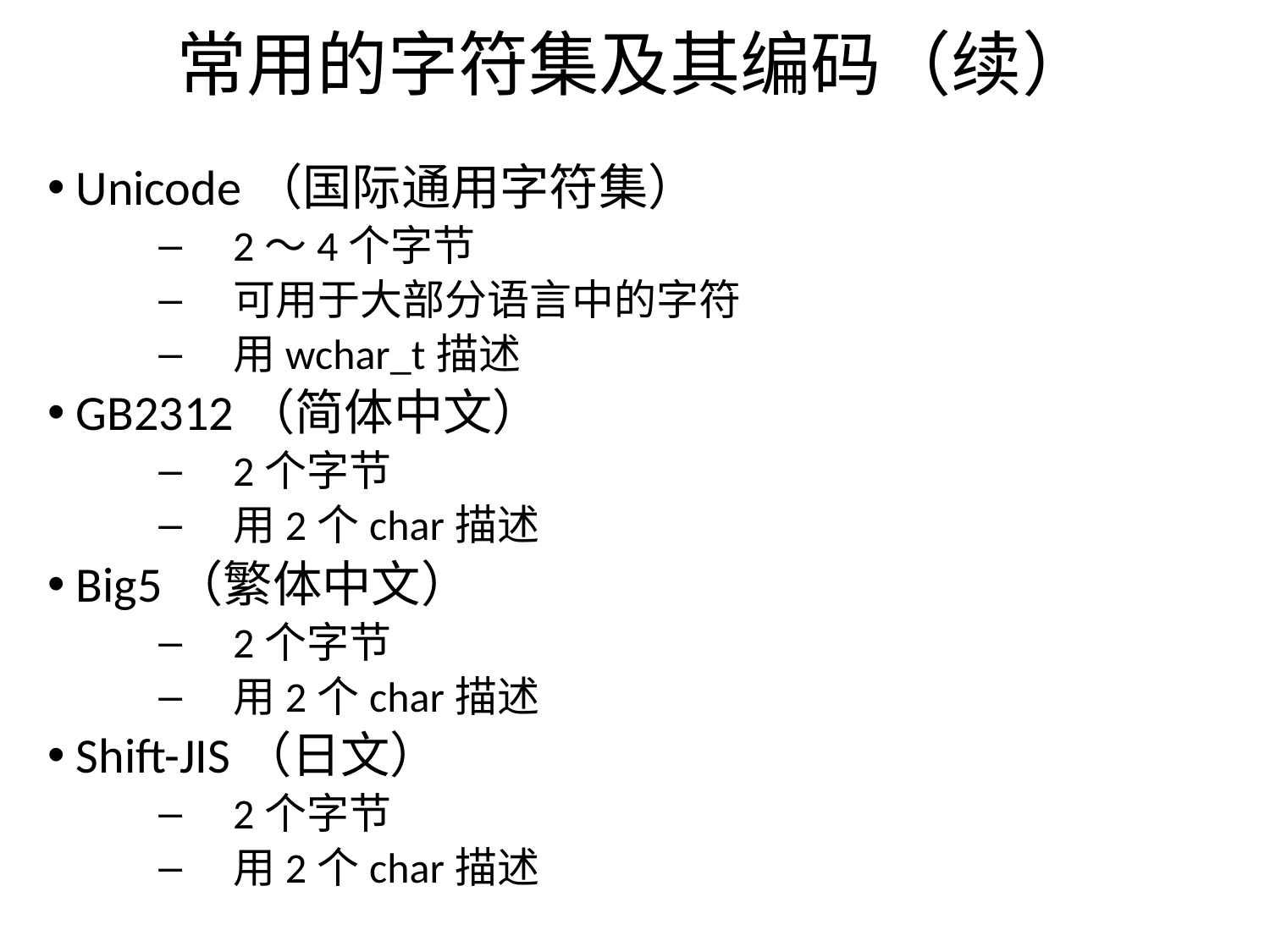

# 常用的字符集及其编码（续）
 Unicode（国际通用字符集）
2～4个字节
可用于大部分语言中的字符
用wchar_t描述
 GB2312（简体中文）
2个字节
用2个char描述
 Big5（繁体中文）
2个字节
用2个char描述
 Shift-JIS（日文）
2个字节
用2个char描述